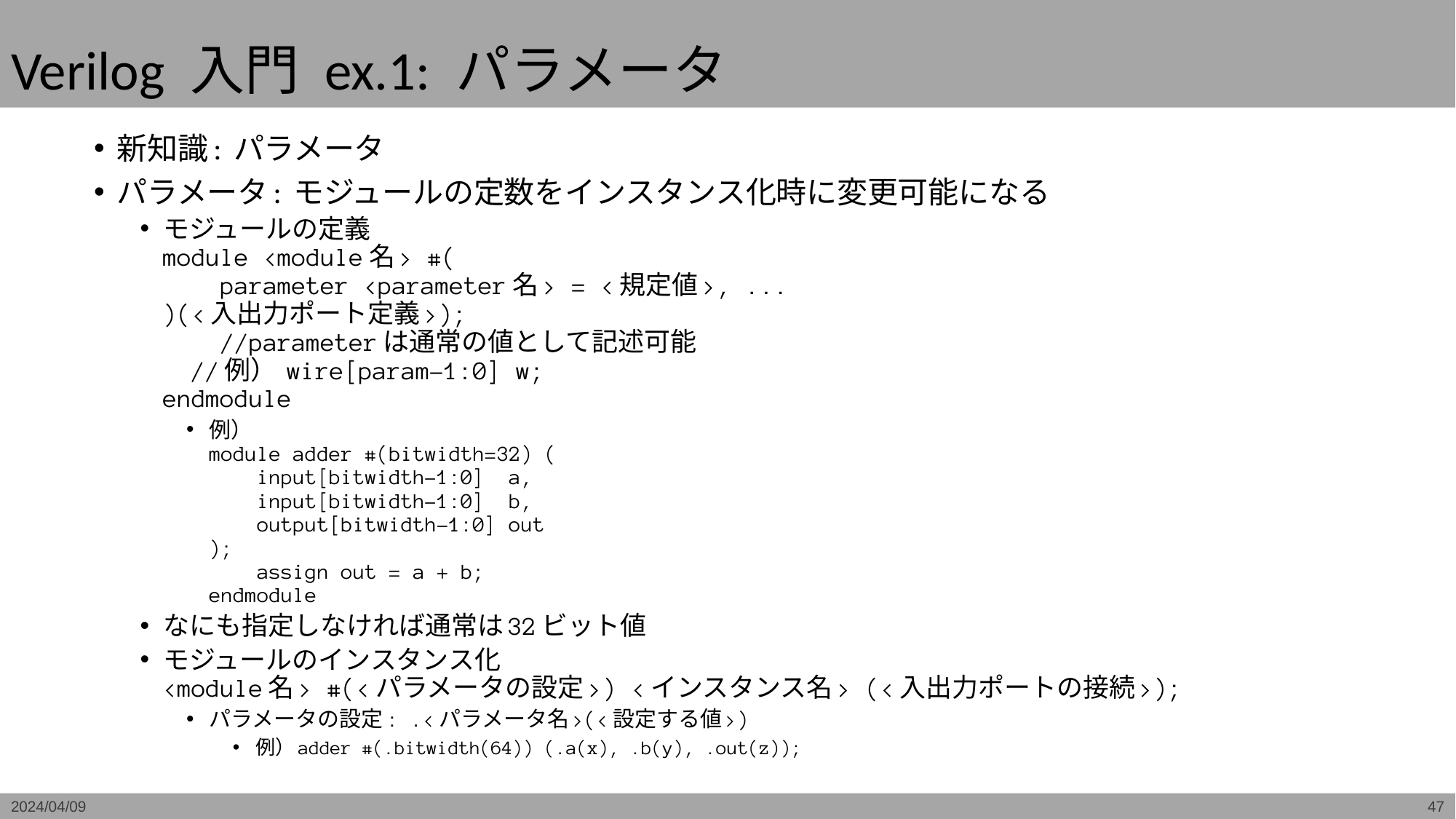

# Verilog 入門 ex.1: パラメータ
新知識: パラメータ
パラメータ: モジュールの定数をインスタンス化時に変更可能になる
モジュールの定義
module <module名> #(
    parameter <parameter名> = <規定値>, ...
)(<入出力ポート定義>);
    //parameterは通常の値として記述可能
    //例） wire[param-1:0] w;
endmodule
例）
module adder #(bitwidth=32) (
    input[bitwidth-1:0]  a,
    input[bitwidth-1:0]  b,
    output[bitwidth-1:0] out
);
    assign out = a + b;
endmodule
なにも指定しなければ通常は32ビット値
モジュールのインスタンス化
<module名> #(<パラメータの設定>) <インスタンス名> (<入出力ポートの接続>);
パラメータの設定: .<パラメータ名>(<設定する値>)
例）adder #(.bitwidth(64)) (.a(x), .b(y), .out(z));

2024/04/09
47